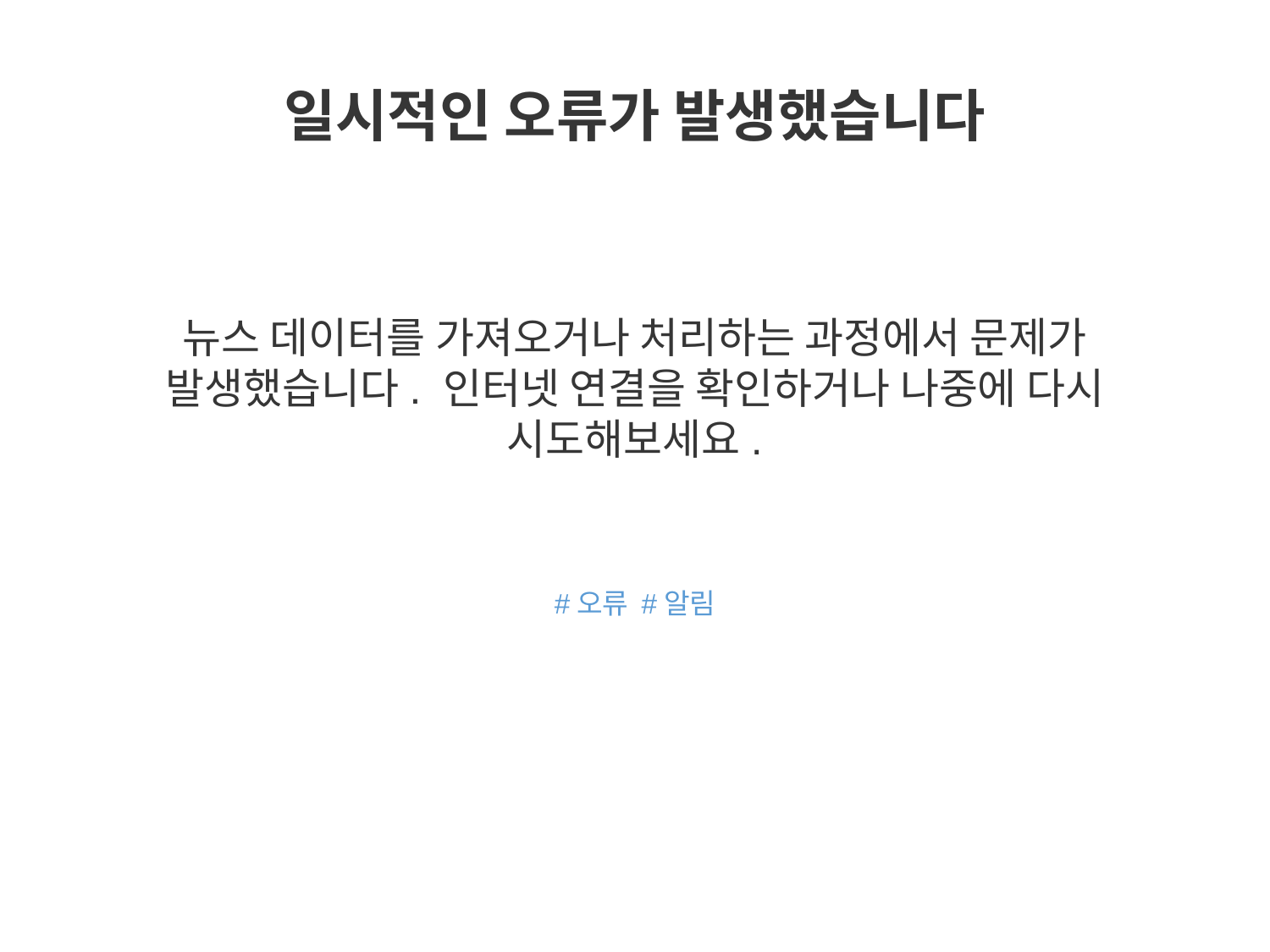

일시적인 오류가 발생했습니다
뉴스 데이터를 가져오거나 처리하는 과정에서 문제가 발생했습니다. 인터넷 연결을 확인하거나 나중에 다시 시도해보세요.
#오류 #알림